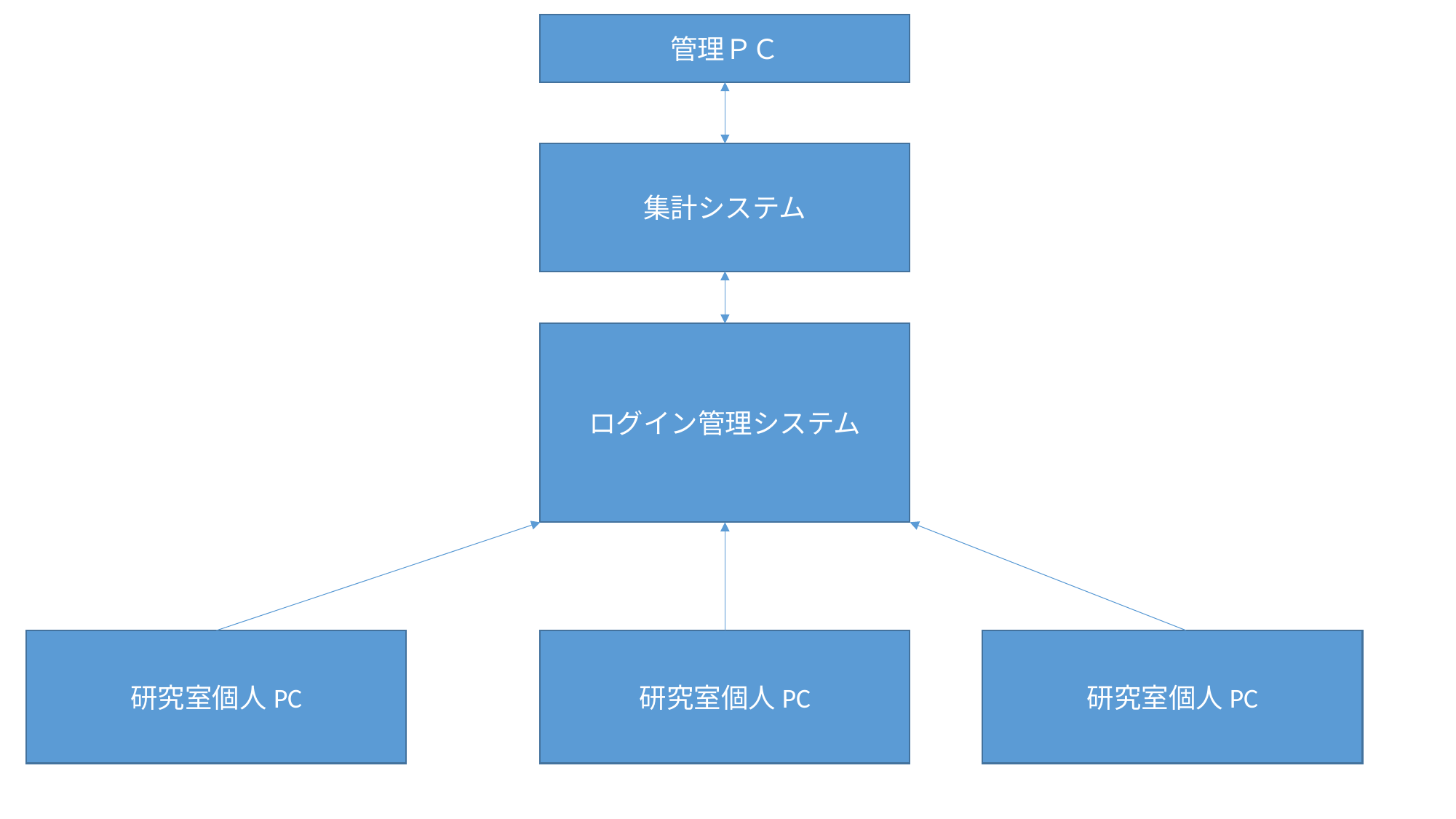

管理ＰＣ
集計システム
ログイン管理システム
研究室個人PC
研究室個人PC
研究室個人PC